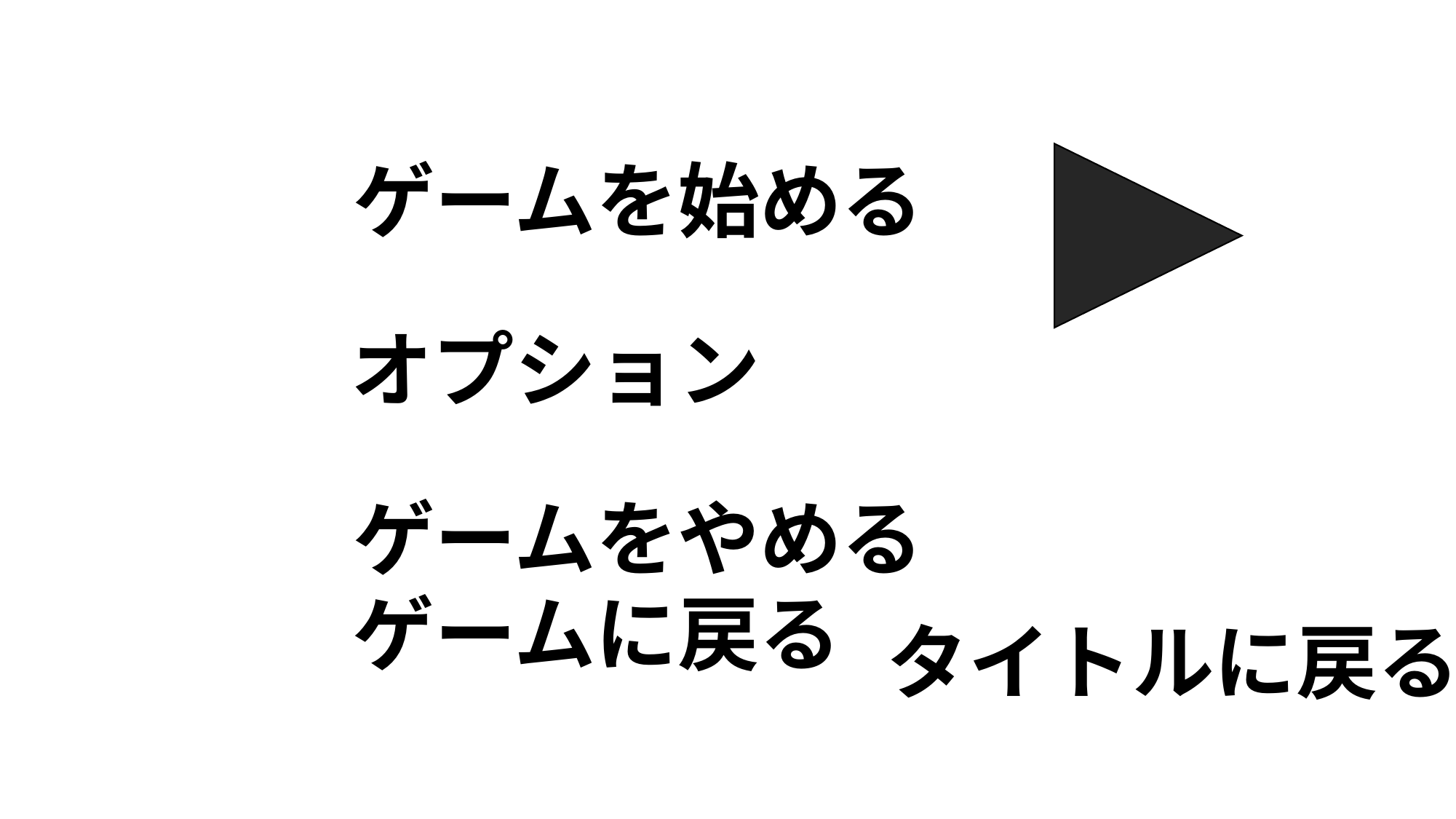

ゲームを始める
オプション
ゲームをやめる
ゲームに戻る
タイトルに戻る